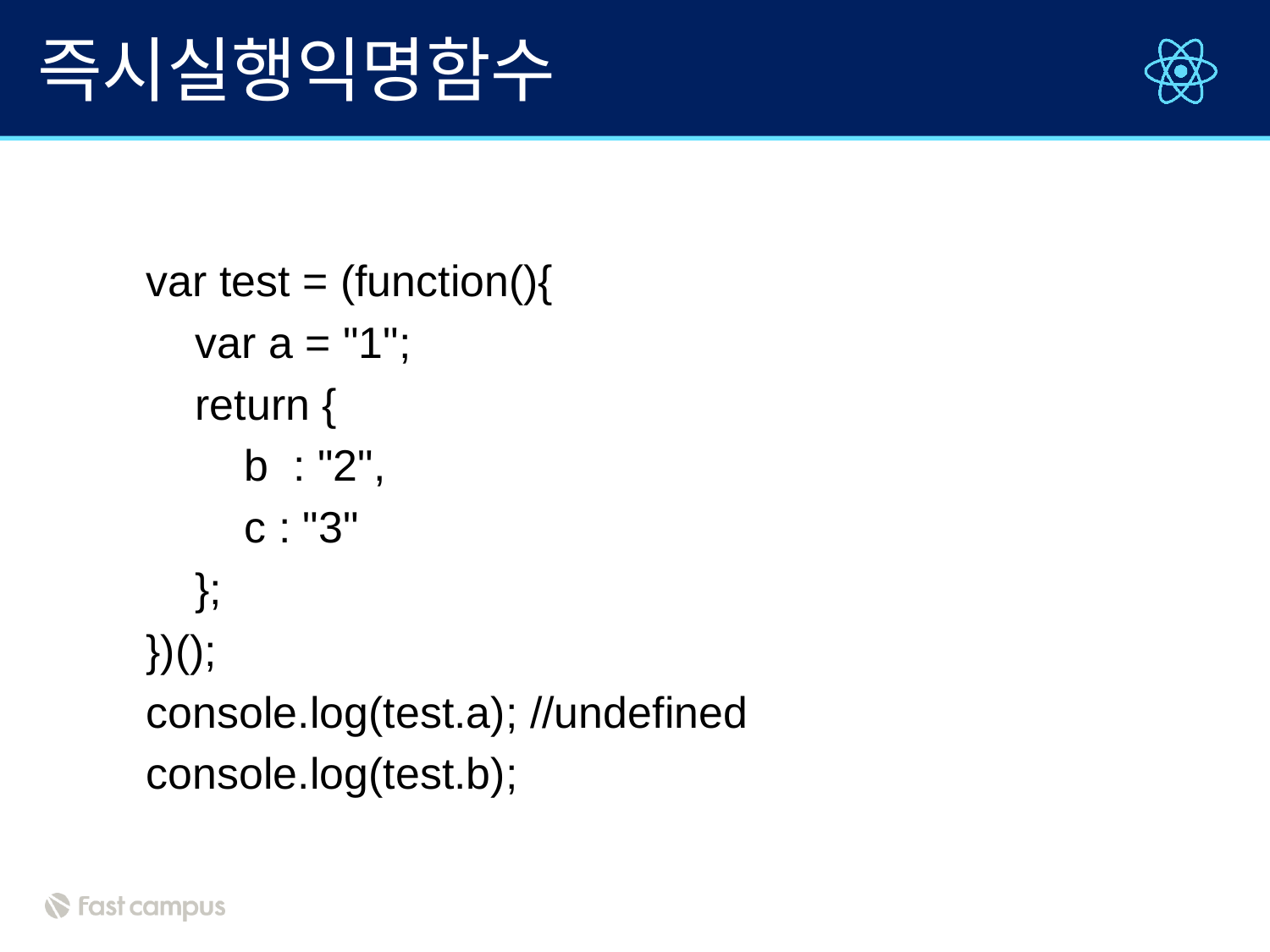

# 즉시실행익명함수
var test = (function(){
    var a = "1";
    return {
        b  : "2",
        c : "3"
    };
})();
console.log(test.a); //undefined
console.log(test.b);